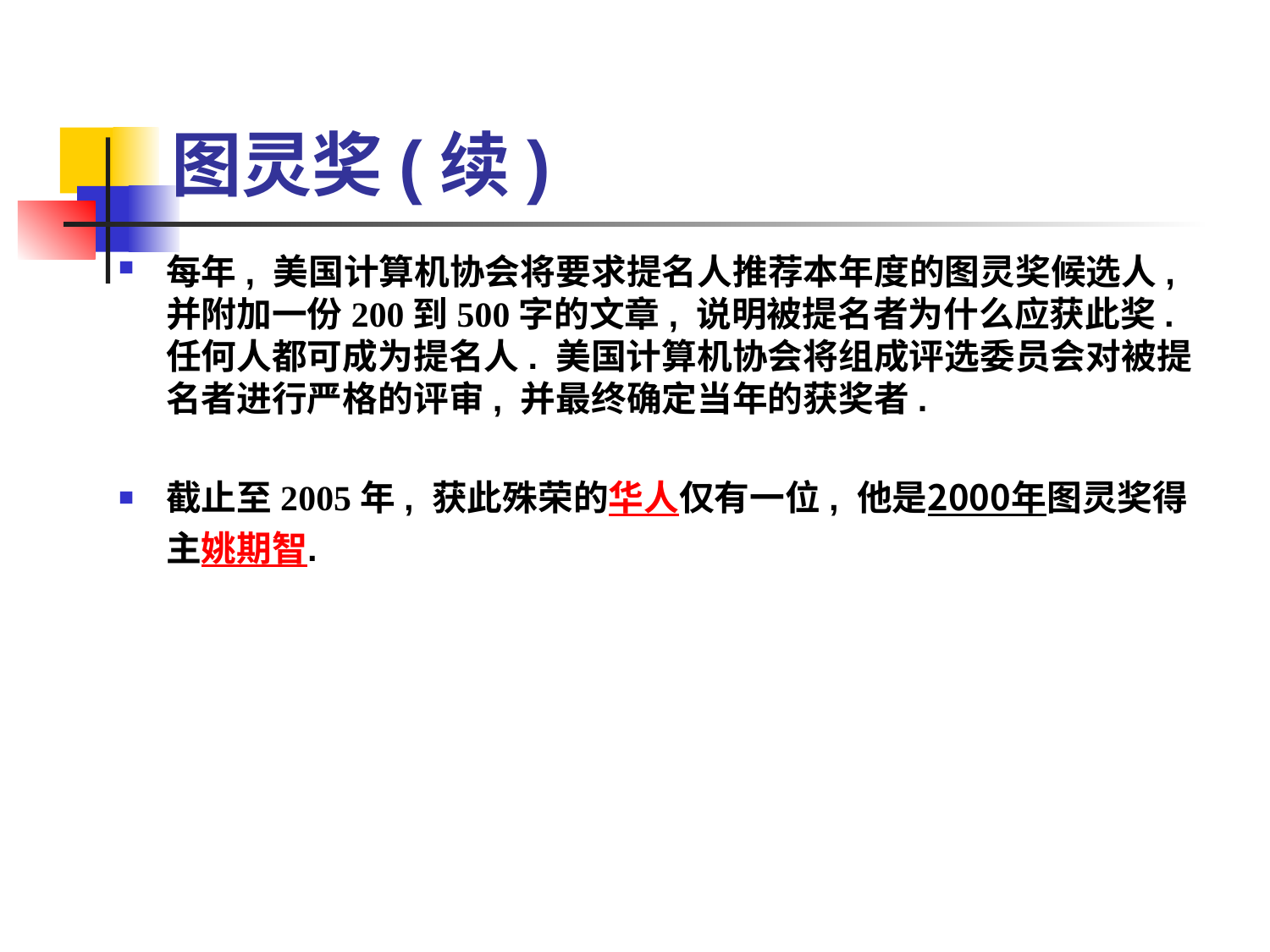

# 图灵奖(续)
每年, 美国计算机协会将要求提名人推荐本年度的图灵奖候选人, 并附加一份200到500字的文章, 说明被提名者为什么应获此奖. 任何人都可成为提名人. 美国计算机协会将组成评选委员会对被提名者进行严格的评审, 并最终确定当年的获奖者.

截止至2005年, 获此殊荣的华人仅有一位, 他是2000年图灵奖得主姚期智.